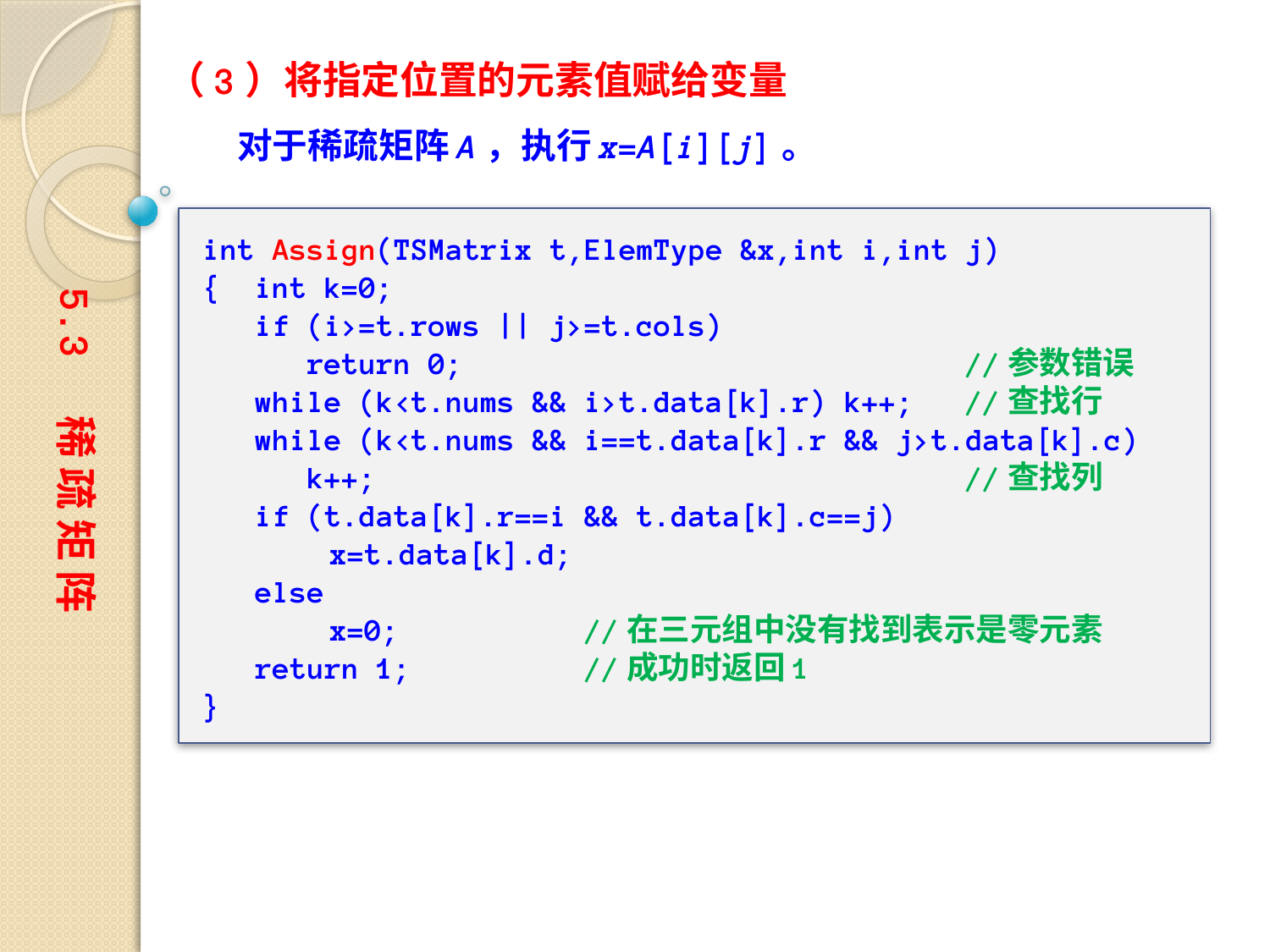

（3）将指定位置的元素值赋给变量
　　对于稀疏矩阵A，执行x=A[i][j]。
int Assign(TSMatrix t,ElemType &x,int i,int j)
{  int k=0;
   if (i>=t.rows || j>=t.cols)
      return 0;				//参数错误
   while (k<t.nums && i>t.data[k].r) k++;	//查找行
   while (k<t.nums && i==t.data[k].r && j>t.data[k].c)
      k++;					//查找列
   if (t.data[k].r==i && t.data[k].c==j)
	x=t.data[k].d;
   else
	x=0;		//在三元组中没有找到表示是零元素
   return 1;		//成功时返回1
}
5.3  稀 疏 矩 阵